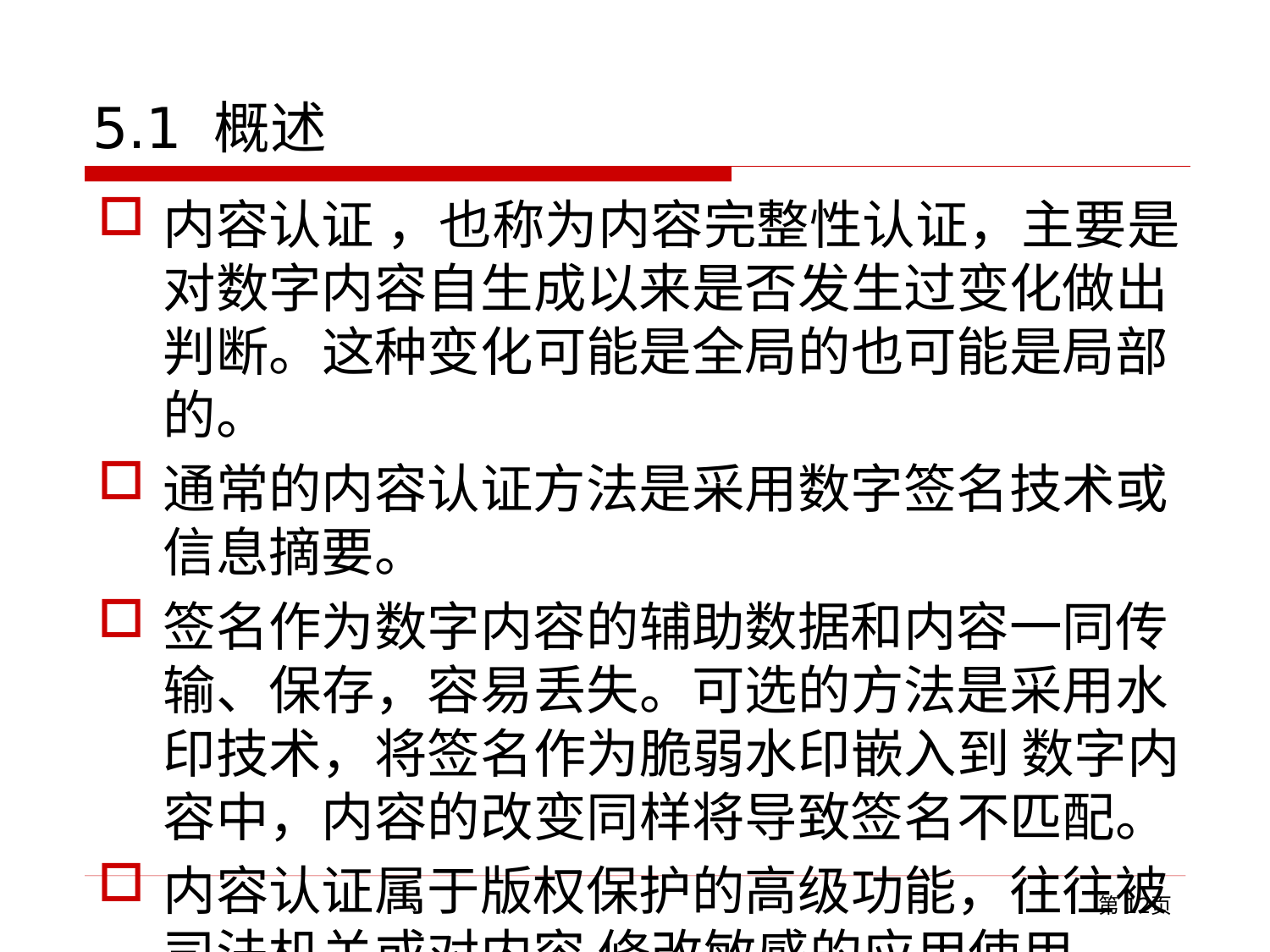

# 5.1 概述
内容认证 ，也称为内容完整性认证，主要是对数字内容自生成以来是否发生过变化做出判断。这种变化可能是全局的也可能是局部的。
通常的内容认证方法是采用数字签名技术或信息摘要。
签名作为数字内容的辅助数据和内容一同传输、保存，容易丢失。可选的方法是采用水印技术，将签名作为脆弱水印嵌入到 数字内容中，内容的改变同样将导致签名不匹配。
内容认证属于版权保护的高级功能，往往被司法机关或对内容 修改敏感的应用使用。
12